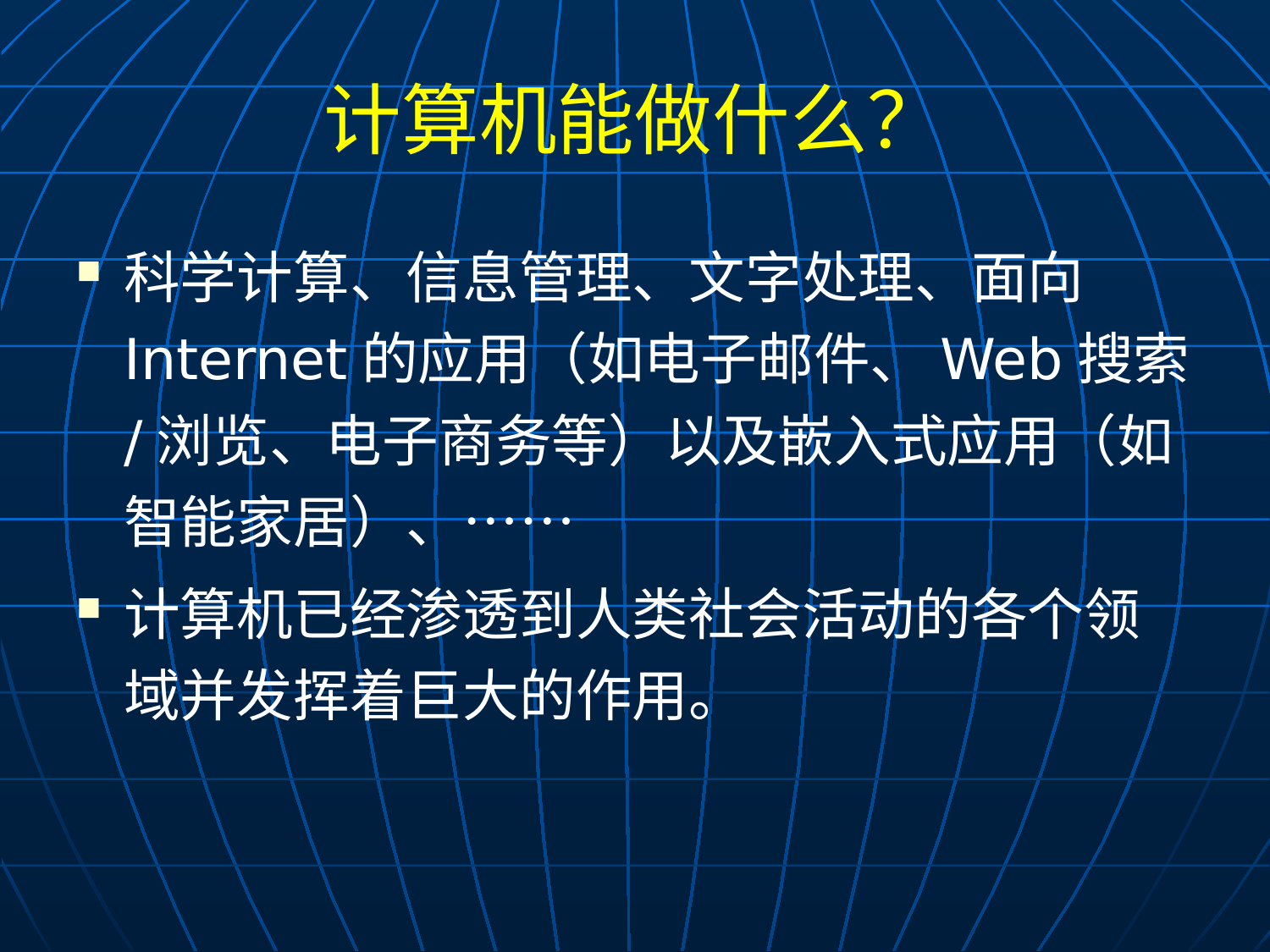

# 计算机能做什么？
科学计算、信息管理、文字处理、面向Internet的应用（如电子邮件、Web搜索/浏览、电子商务等）以及嵌入式应用（如智能家居）、……
计算机已经渗透到人类社会活动的各个领域并发挥着巨大的作用。